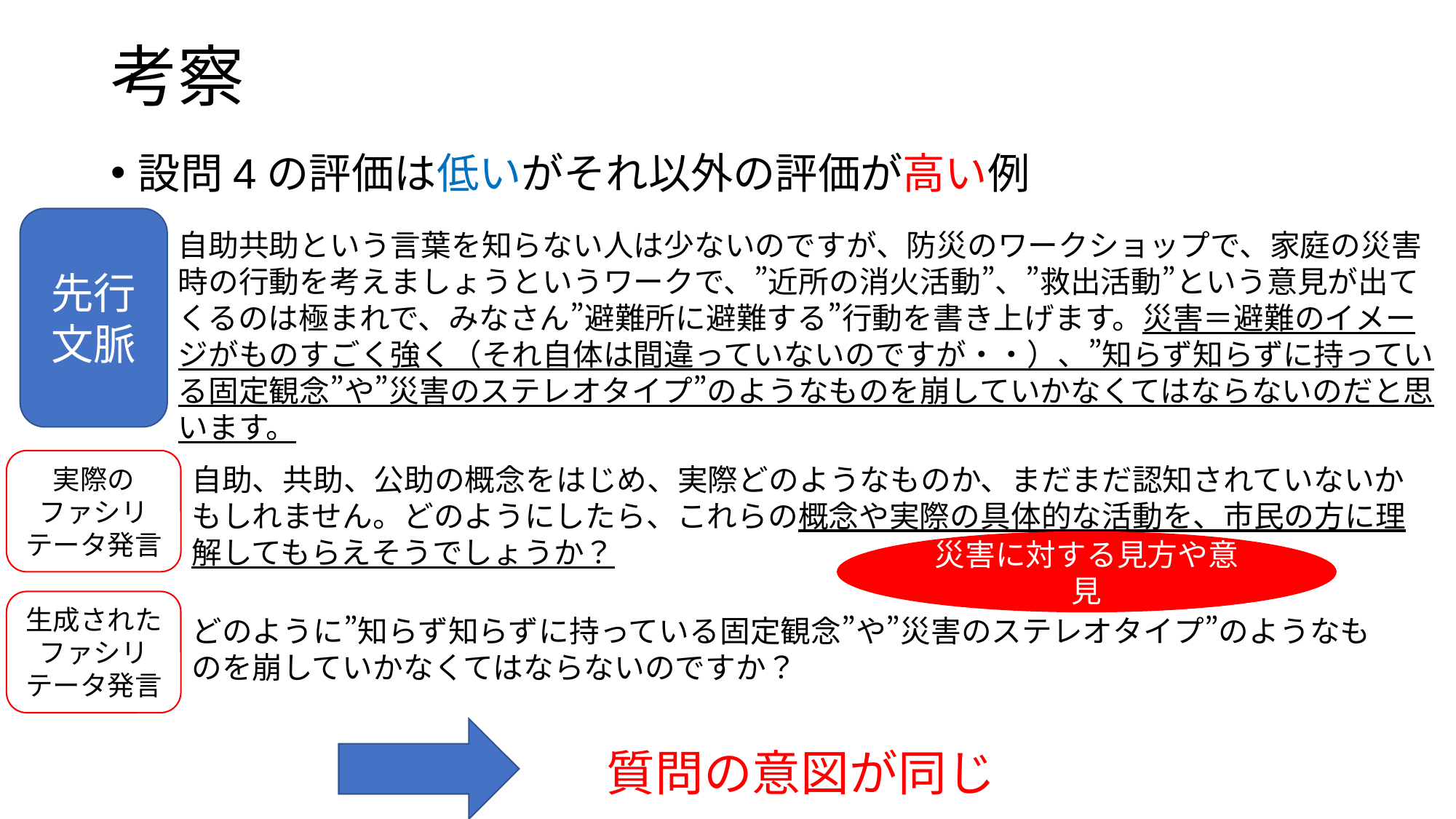

# 考察
設問4の評価は低いがそれ以外の評価が高い例

先行文脈
自助共助という言葉を知らない人は少ないのですが、防災のワークショップで、家庭の災害時の行動を考えましょうというワークで、”近所の消火活動”、”救出活動”という意見が出てくるのは極まれで、みなさん”避難所に避難する”行動を書き上げます。災害＝避難のイメージがものすごく強く（それ自体は間違っていないのですが・・）、”知らず知らずに持っている固定観念”や”災害のステレオタイプ”のようなものを崩していかなくてはならないのだと思います。
実際の
ファシリテータ発言
自助、共助、公助の概念をはじめ、実際どのようなものか、まだまだ認知されていないかもしれません。どのようにしたら、これらの概念や実際の具体的な活動を、市民の方に理解してもらえそうでしょうか？
災害に対する見方や意見
生成されたファシリテータ発言
どのように”知らず知らずに持っている固定観念”や”災害のステレオタイプ”のようなものを崩していかなくてはならないのですか？

質問の意図が同じ